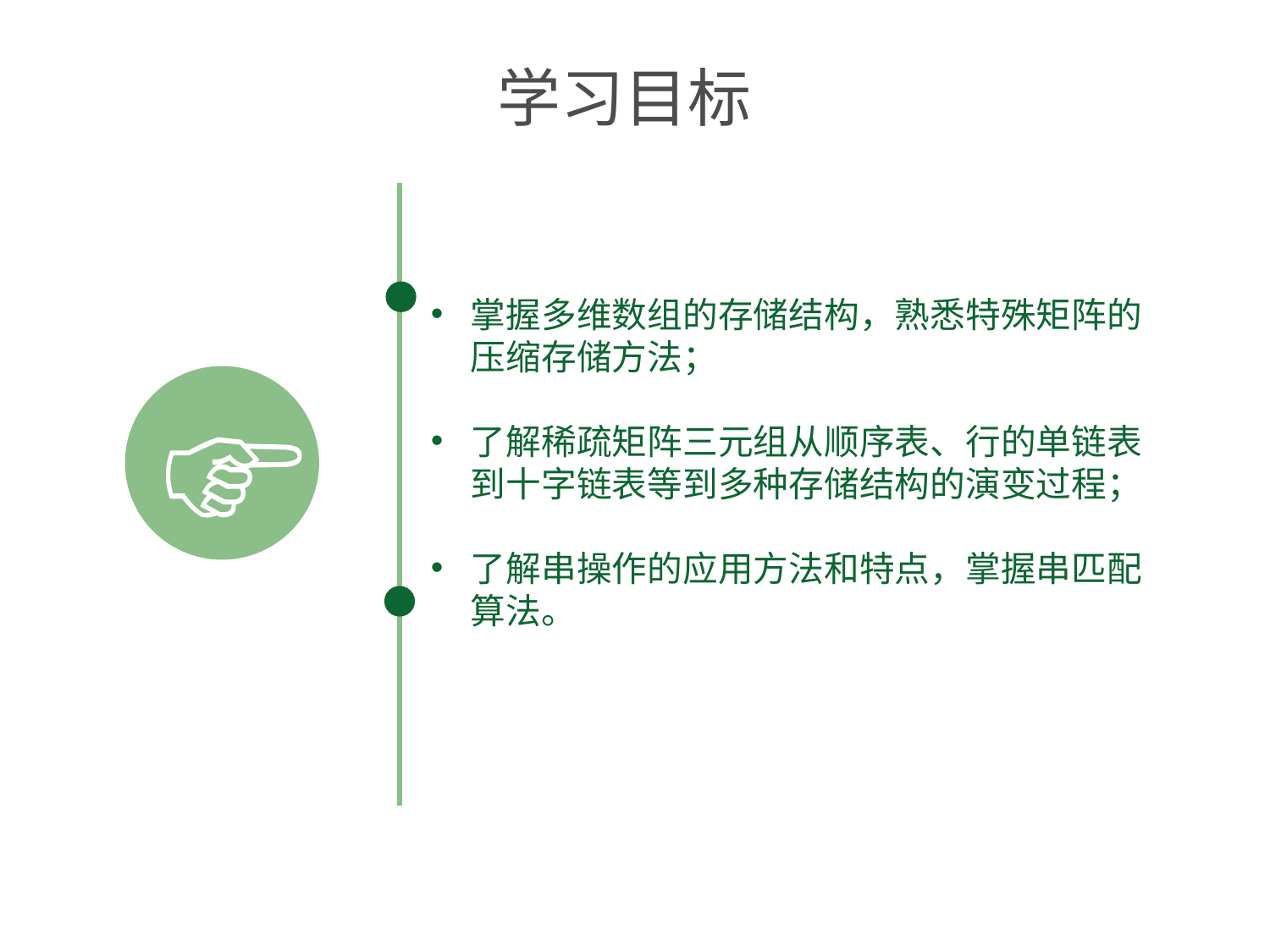

# 学习目标

掌握多维数组的存储结构，熟悉特殊矩阵的压缩存储方法；

了解稀疏矩阵三元组从顺序表、行的单链表到十字链表等到多种存储结构的演变过程；

了解串操作的应用方法和特点，掌握串匹配算法。